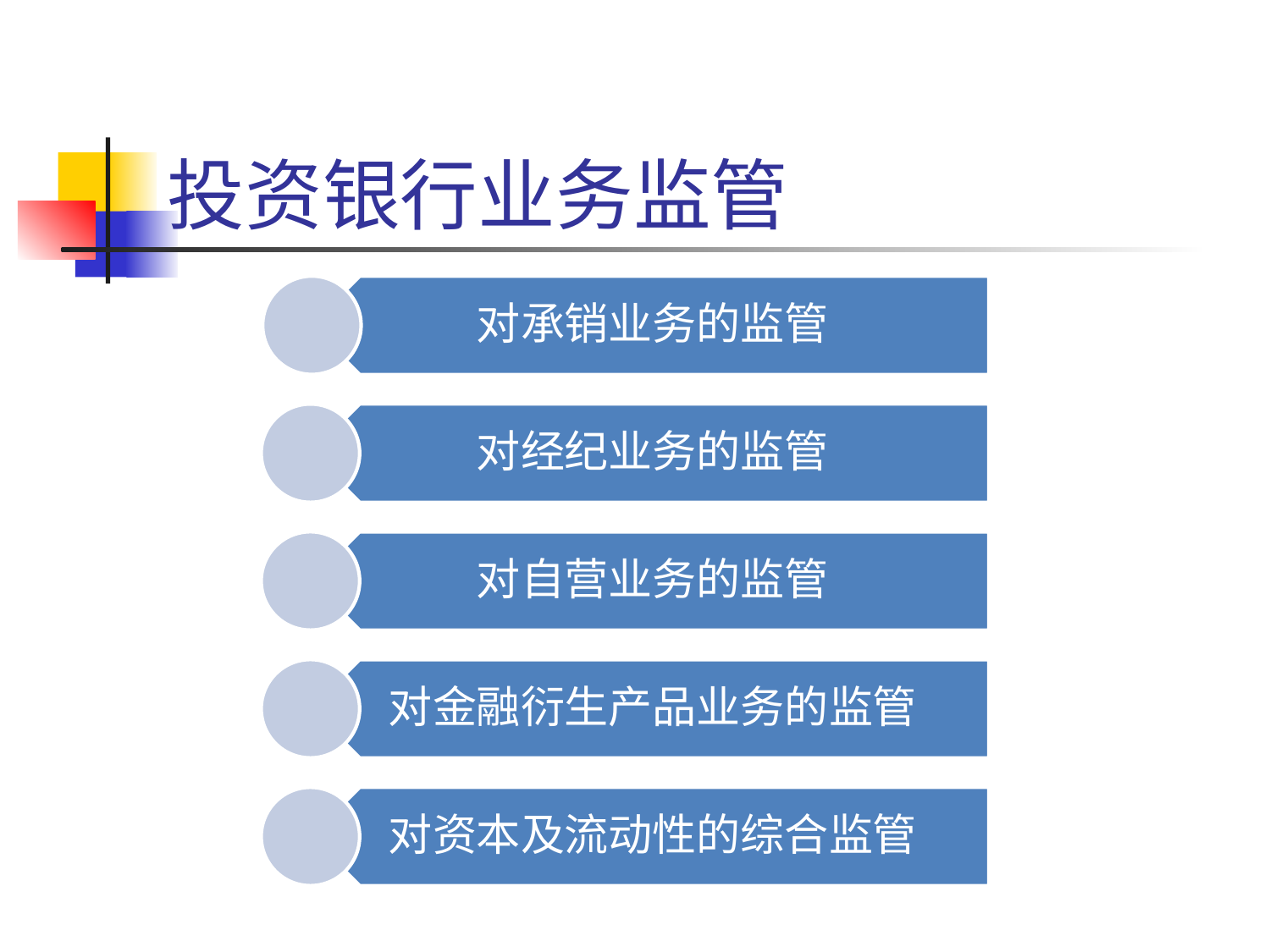

# 投资银行业务监管
对承销业务的监管
对经纪业务的监管
对自营业务的监管
对金融衍生产品业务的监管
对资本及流动性的综合监管